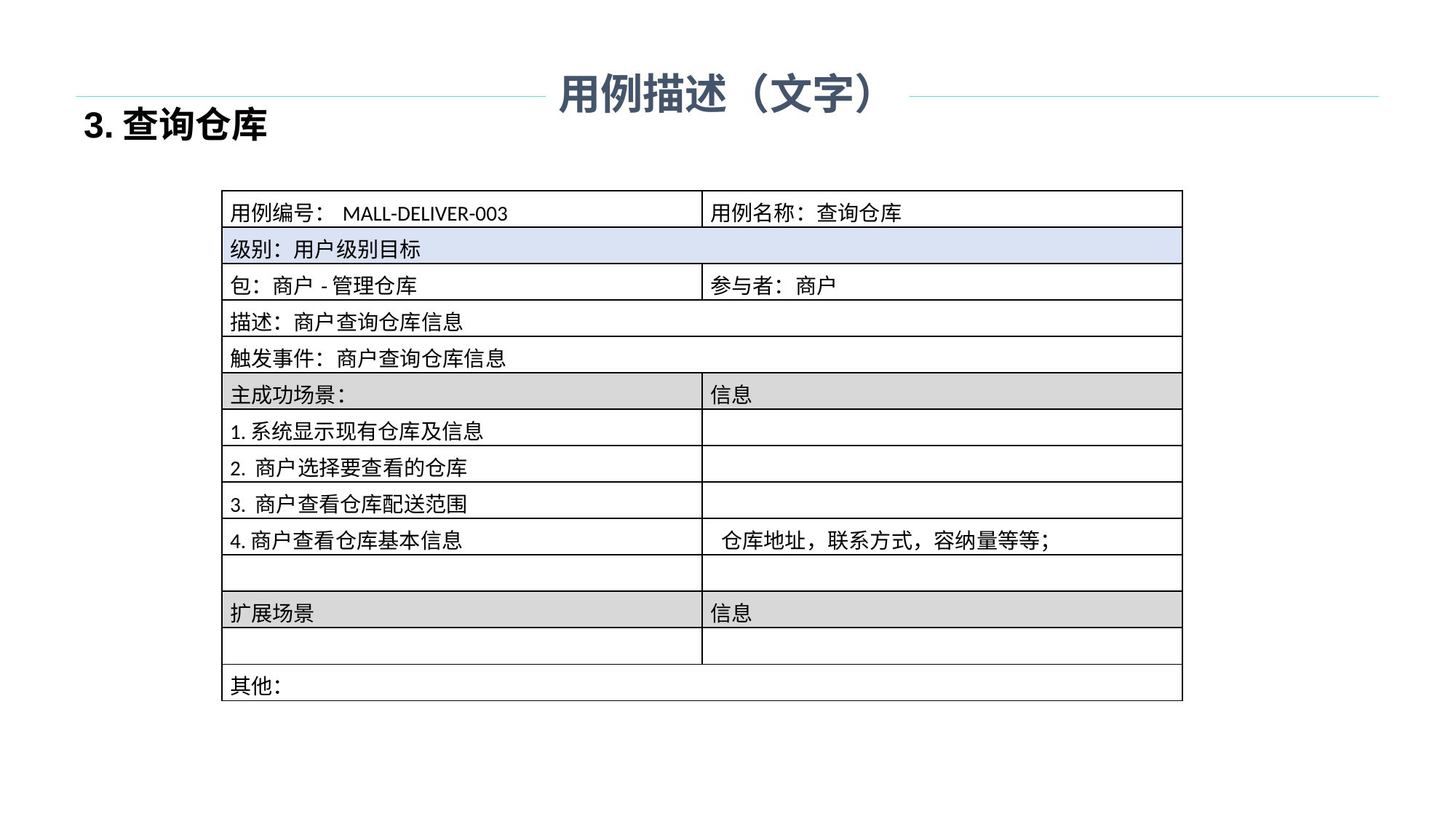

用例描述（文字）
3.查询仓库
| 用例编号：MALL-DELIVER-003 | 用例名称：查询仓库 |
| --- | --- |
| 级别：用户级别目标 |  |
| 包：商户-管理仓库 | 参与者：商户 |
| 描述：商户查询仓库信息 |  |
| 触发事件：商户查询仓库信息 |  |
| 主成功场景： | 信息 |
| 1.系统显示现有仓库及信息 |  |
| 2. 商户选择要查看的仓库 |  |
| 3. 商户查看仓库配送范围 |  |
| 4.商户查看仓库基本信息 | 仓库地址，联系方式，容纳量等等； |
|  |  |
| 扩展场景 | 信息 |
|  |  |
| 其他： |  |